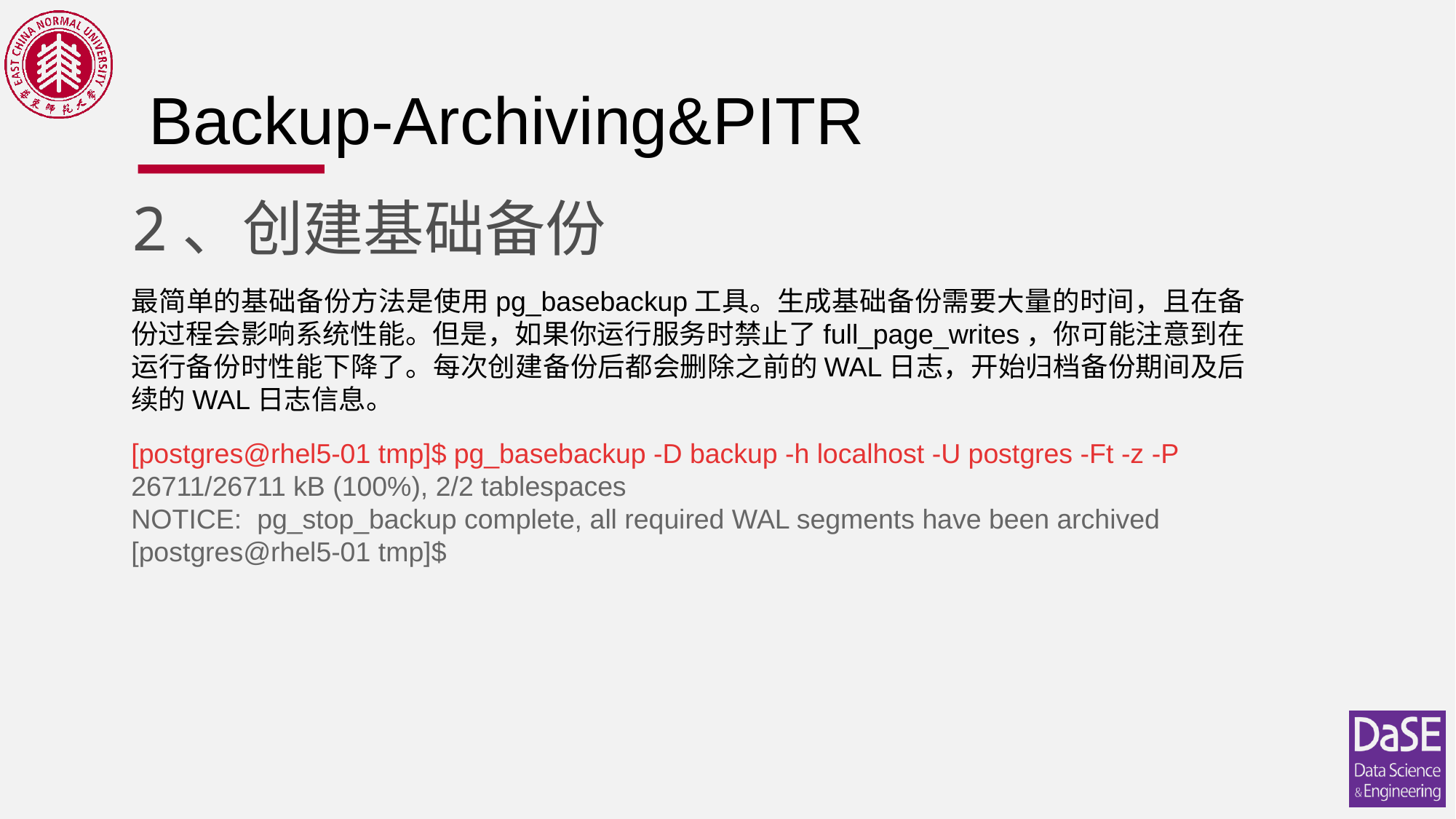

# Backup-Archiving&PITR
2、创建基础备份
最简单的基础备份方法是使用pg_basebackup工具。生成基础备份需要大量的时间，且在备份过程会影响系统性能。但是，如果你运行服务时禁止了full_page_writes，你可能注意到在运行备份时性能下降了。每次创建备份后都会删除之前的WAL日志，开始归档备份期间及后续的WAL日志信息。
[postgres@rhel5-01 tmp]$ pg_basebackup -D backup -h localhost -U postgres -Ft -z -P 
26711/26711 kB (100%), 2/2 tablespaces
NOTICE:  pg_stop_backup complete, all required WAL segments have been archived
[postgres@rhel5-01 tmp]$